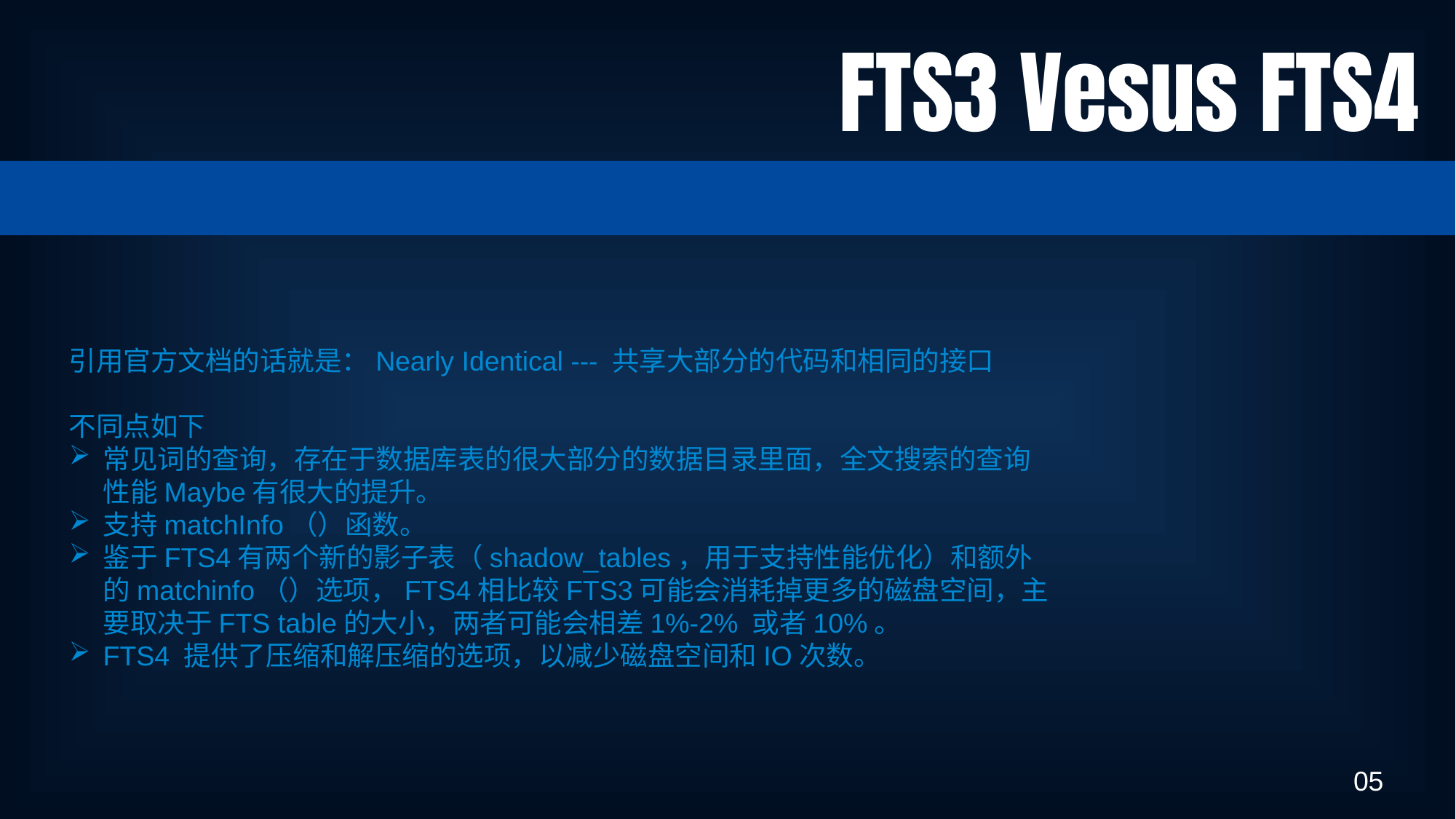

FTS3 Vesus FTS4

引用官方文档的话就是：Nearly Identical --- 共享大部分的代码和相同的接口

不同点如下
常见词的查询，存在于数据库表的很大部分的数据目录里面，全文搜索的查询性能Maybe有很大的提升。
支持matchInfo（）函数。
鉴于FTS4有两个新的影子表（shadow_tables，用于支持性能优化）和额外的matchinfo（）选项，FTS4相比较FTS3可能会消耗掉更多的磁盘空间，主要取决于FTS table的大小，两者可能会相差1%-2% 或者10%。
FTS4 提供了压缩和解压缩的选项，以减少磁盘空间和IO次数。
05